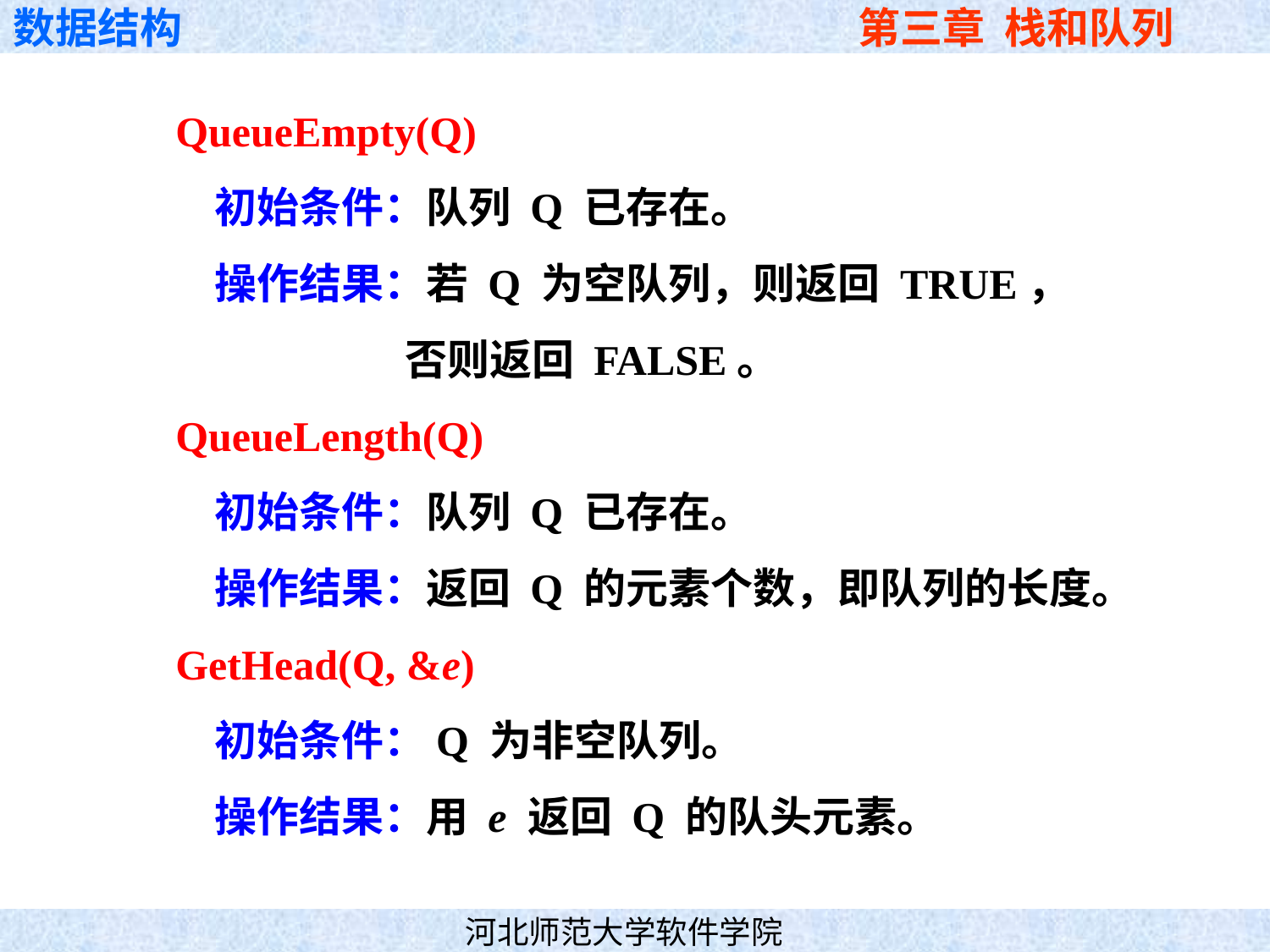

QueueEmpty(Q)
   初始条件：队列 Q 已存在。
   操作结果：若 Q 为空队列，则返回 TRUE，
                       否则返回 FALSE。
QueueLength(Q)
   初始条件：队列 Q 已存在。
   操作结果：返回 Q 的元素个数，即队列的长度。
GetHead(Q, &e)
   初始条件：Q 为非空队列。
   操作结果：用 e 返回 Q 的队头元素。